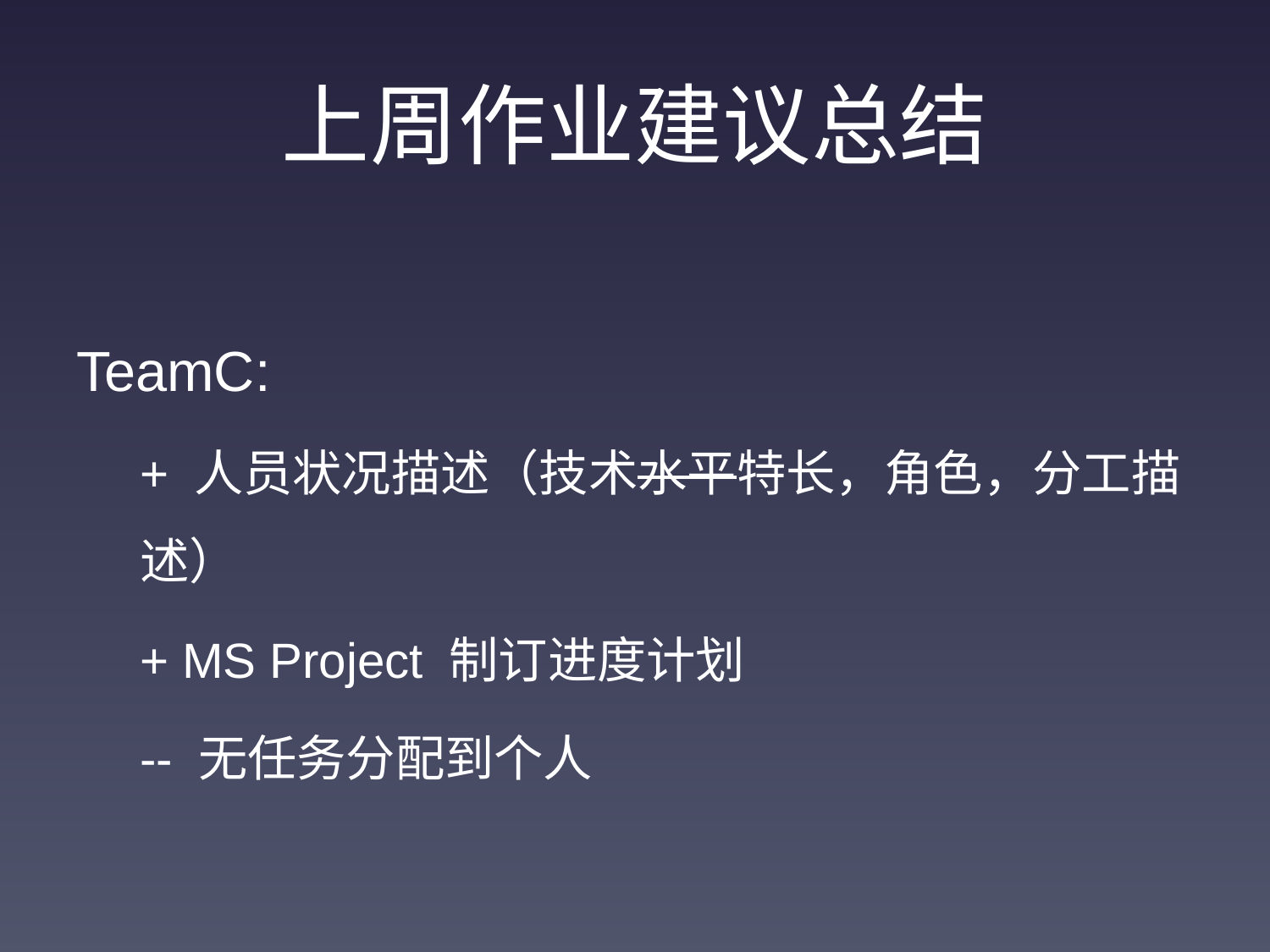

# 上周作业建议总结
TeamC:
+ 人员状况描述（技术水平特长，角色，分工描述）
+ MS Project 制订进度计划
-- 无任务分配到个人